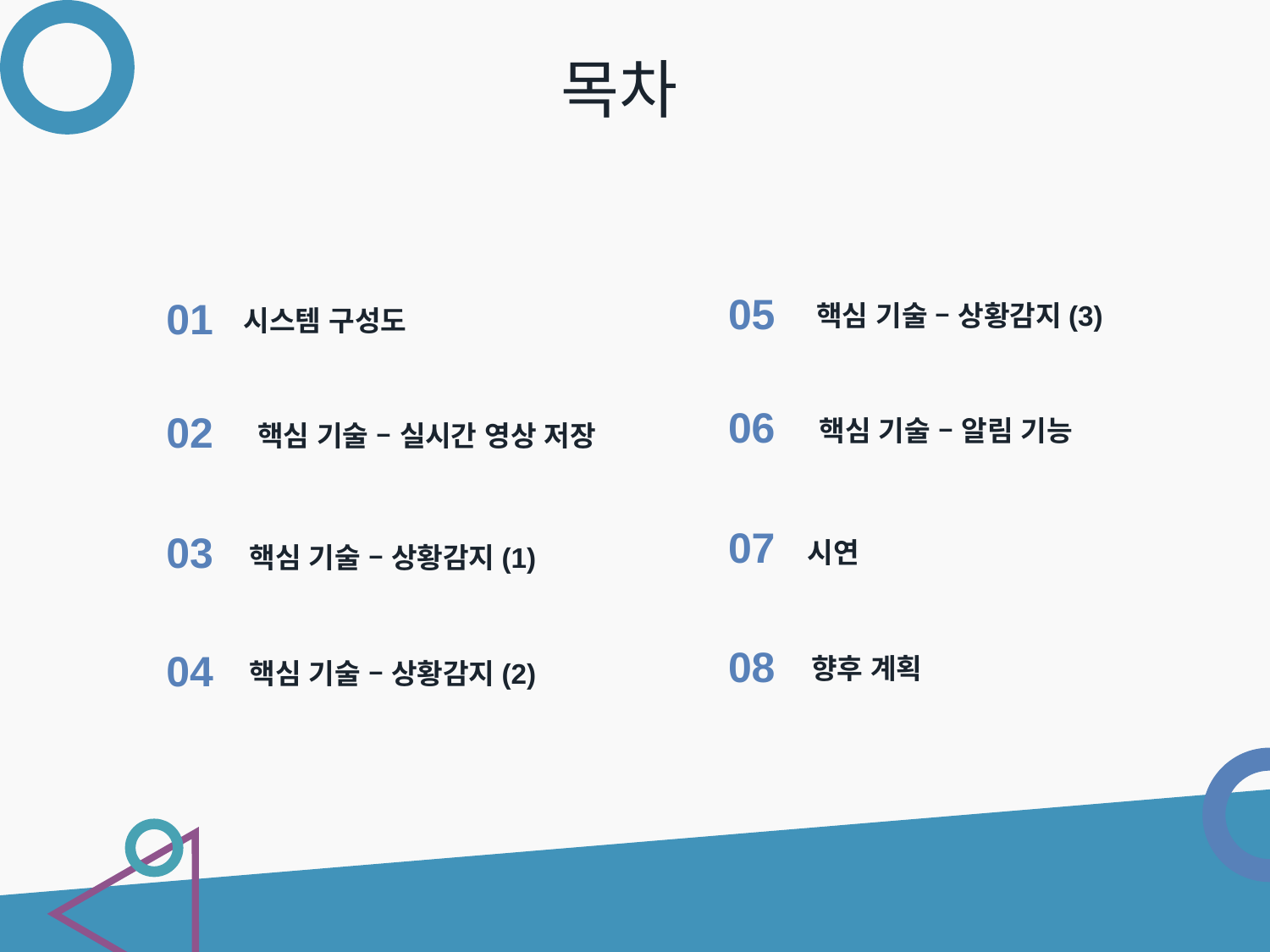

목차
05
01
핵심 기술 – 상황감지(3)
시스템 구성도
06
02
핵심 기술 – 알림 기능
핵심 기술 – 실시간 영상 저장
07
03
시연
핵심 기술 – 상황감지(1)
08
04
향후 계획
핵심 기술 – 상황감지(2)